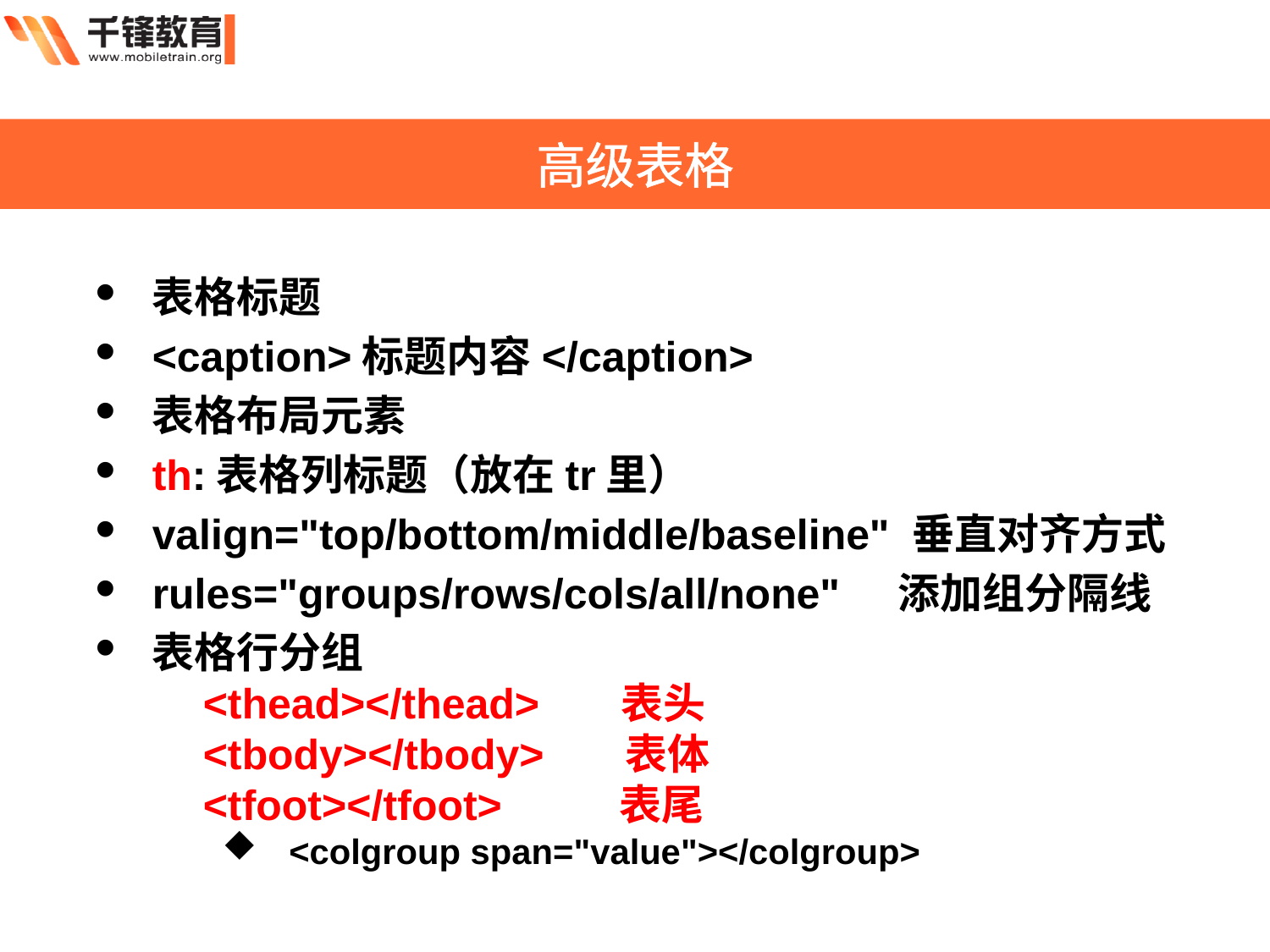

高级表格
表格标题
<caption>标题内容</caption>
表格布局元素
th:表格列标题（放在tr里）
valign="top/bottom/middle/baseline" 垂直对齐方式
rules="groups/rows/cols/all/none"    添加组分隔线
表格行分组
<thead></thead>      表头
<tbody></tbody>      表体
<tfoot></tfoot>         表尾
 <colgroup span="value"></colgroup>